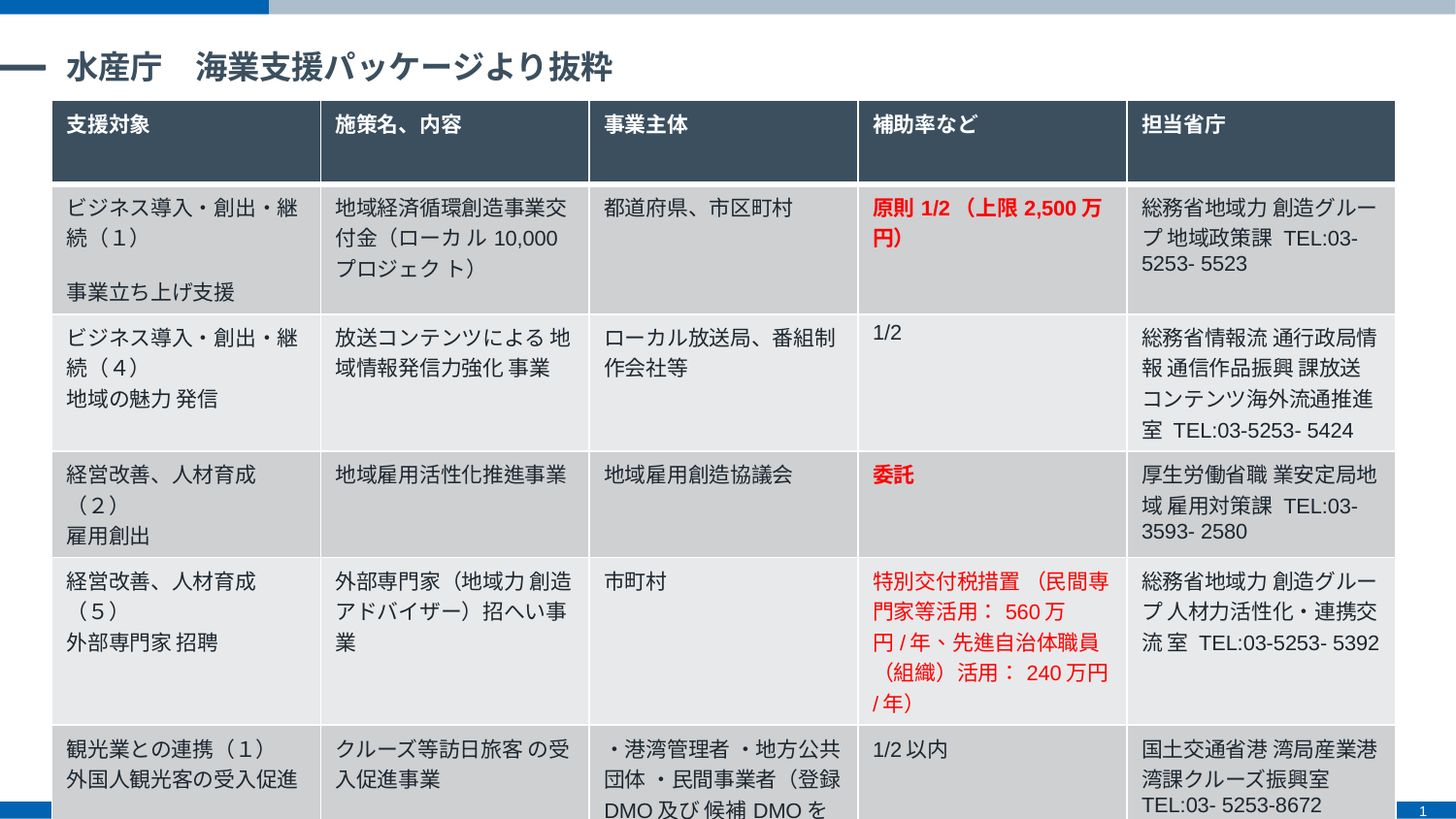

# 水産庁　海業支援パッケージより抜粋
| 支援対象 | 施策名、内容 | 事業主体 | 補助率など | 担当省庁 |
| --- | --- | --- | --- | --- |
| ビジネス導入・創出・継続（１） 事業立ち上げ支援 | 地域経済循環創造事業交付金（ローカ ル10,000プロジェク ト） | 都道府県、市区町村 | 原則1/2（上限2,500万円） | 総務省地域力 創造グループ 地域政策課 TEL:03-5253- 5523 |
| ビジネス導入・創出・継続（４） 地域の魅力 発信 | 放送コンテンツによる 地域情報発信力強化 事業 | ローカル放送局、番組制作会社等 | 1/2 | 総務省情報流 通行政局情報 通信作品振興 課放送コンテンツ海外流通推進室 TEL:03-5253- 5424 |
| 経営改善、人材育成（２） 雇用創出 | 地域雇用活性化推進事業 | 地域雇用創造協議会 | 委託 | 厚生労働省職 業安定局地域 雇用対策課 TEL:03-3593- 2580 |
| 経営改善、人材育成（５） 外部専門家 招聘 | 外部専門家（地域力 創造アドバイザー）招へい事業 | 市町村 | 特別交付税措置 （民間専門家等活用：560万円/年、先進自治体職員（組織）活用：240万円/年） | 総務省地域力 創造グループ 人材力活性化・連携交流 室 TEL:03-5253- 5392 |
| 観光業との連携（１） 外国人観光客の受入促進 | クルーズ等訪日旅客 の受入促進事業 | ・港湾管理者 ・地方公共団体 ・民間事業者（登録DMO及び 候補DMOを含む） ・クルーズ振興のための地域 の協議会等 | 1/2以内 | 国土交通省港 湾局産業港湾課クルーズ振興室TEL:03- 5253-8672 |